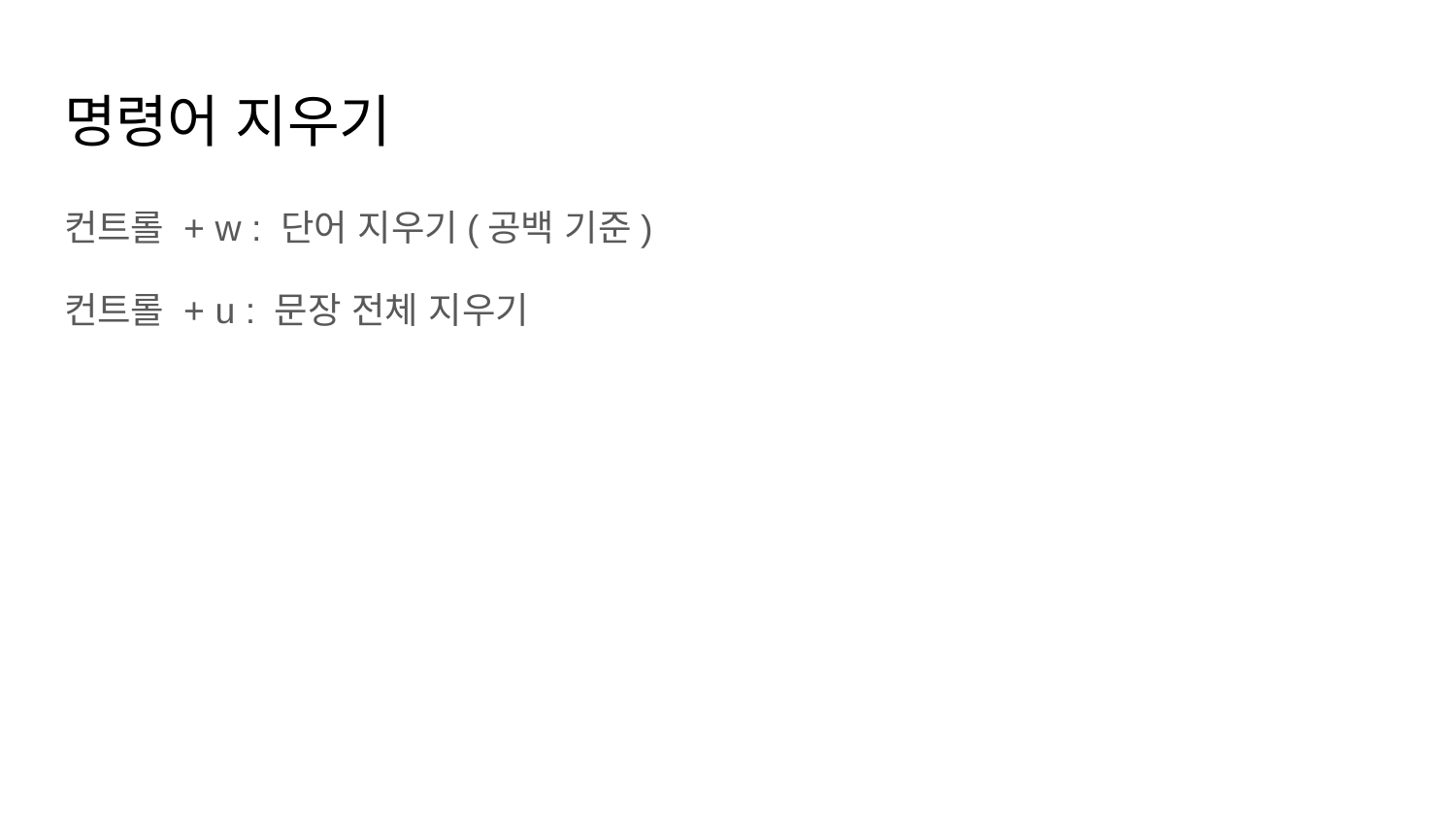

# 명령어 지우기
컨트롤 + w : 단어 지우기(공백 기준)
컨트롤 + u : 문장 전체 지우기